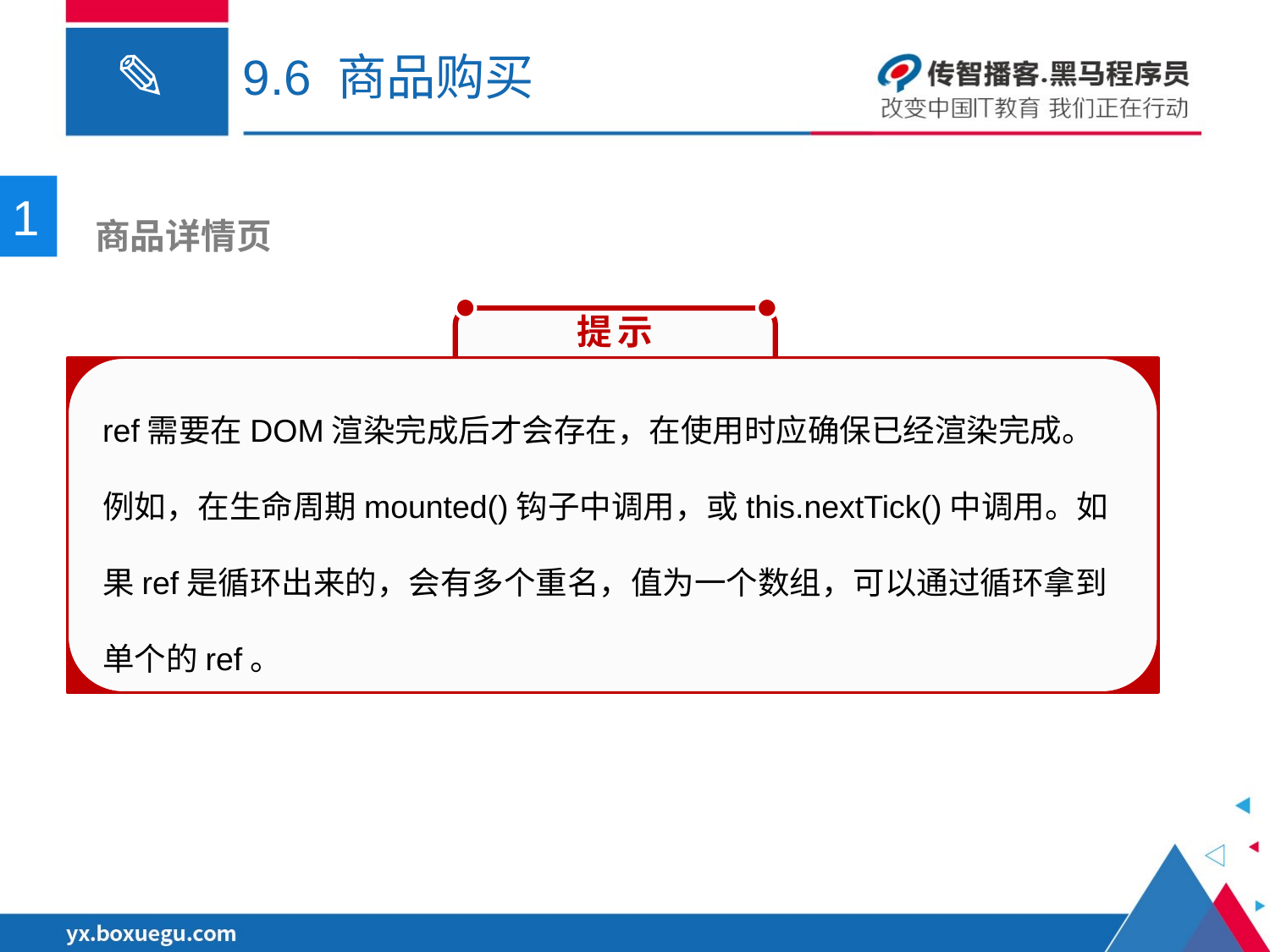

# 9.6 商品购买

1
  商品详情页

　提示

ref需要在DOM渲染完成后才会存在，在使用时应确保已经渲染完成。例如，在生命周期mounted()钩子中调用，或this.nextTick()中调用。如果ref是循环出来的，会有多个重名，值为一个数组，可以通过循环拿到单个的ref。